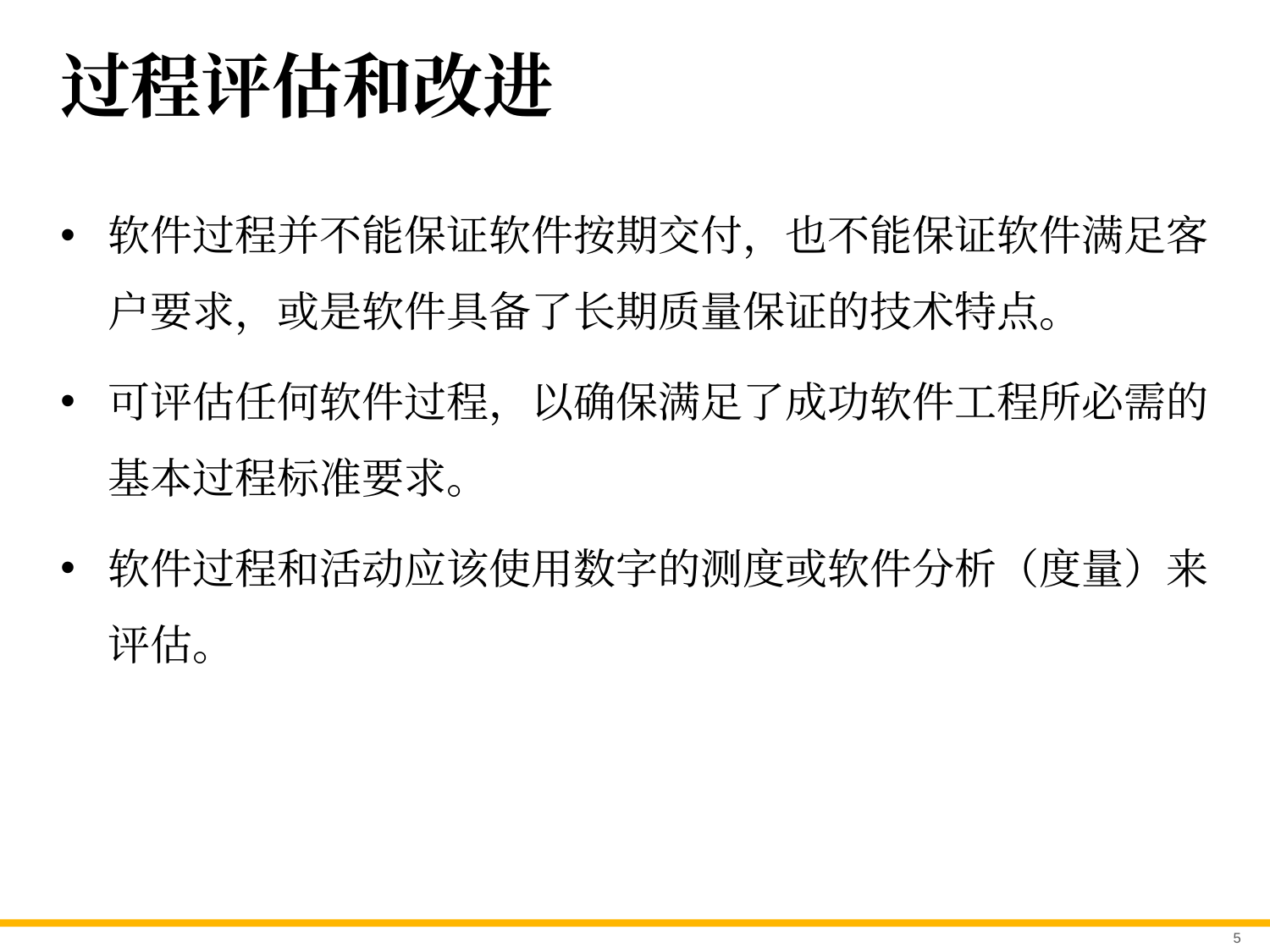

# 过程评估和改进
软件过程并不能保证软件按期交付，也不能保证软件满足客户要求，或是软件具备了长期质量保证的技术特点。
可评估任何软件过程，以确保满足了成功软件工程所必需的基本过程标准要求。
软件过程和活动应该使用数字的测度或软件分析（度量）来评估。

5